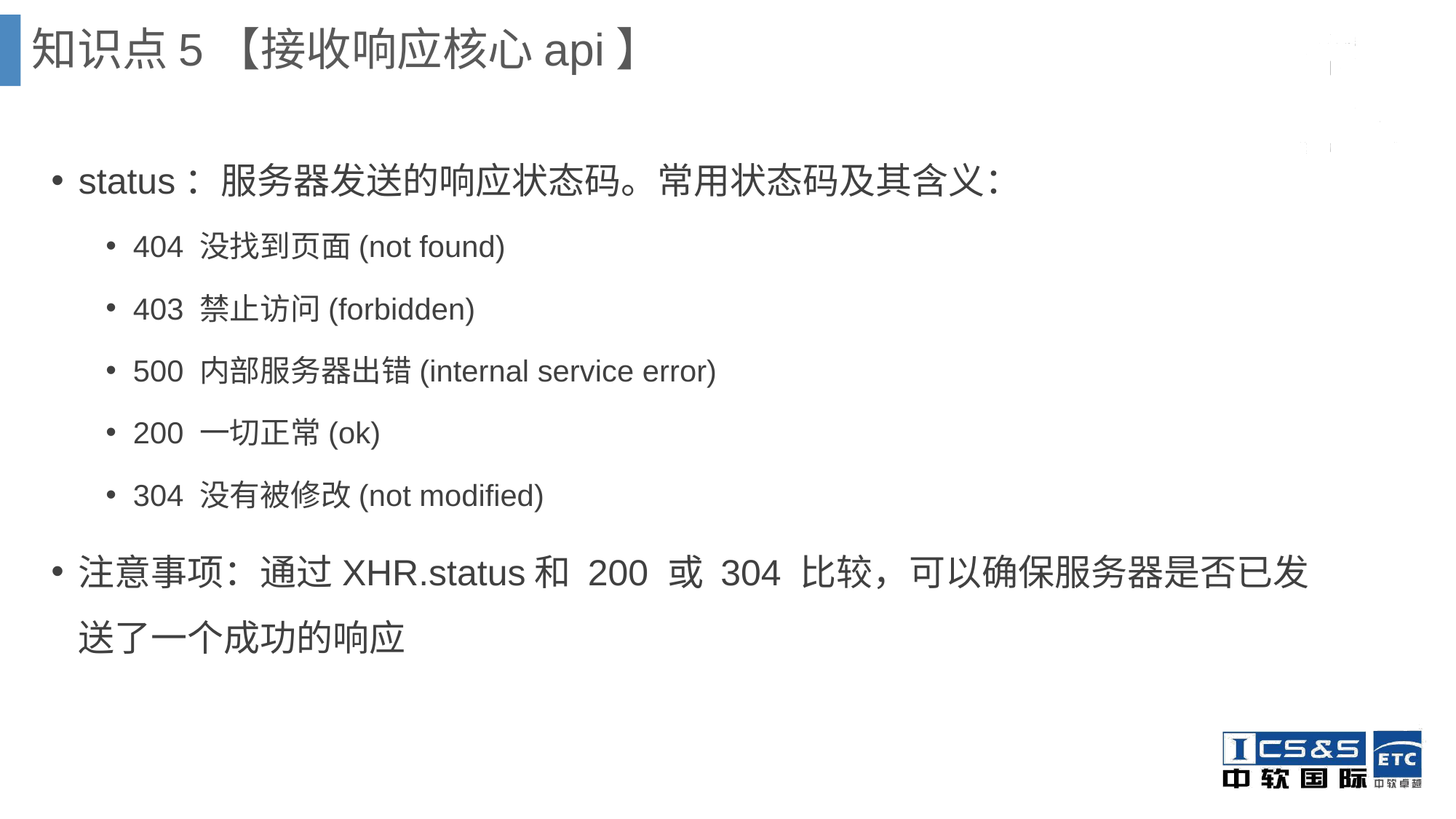

知识点5【接收响应核心api】
status：服务器发送的响应状态码。常用状态码及其含义：
404 没找到页面(not found)
403 禁止访问(forbidden)
500 内部服务器出错(internal service error)
200 一切正常(ok)
304 没有被修改(not modified)
注意事项：通过XHR.status和 200 或 304 比较，可以确保服务器是否已发送了一个成功的响应